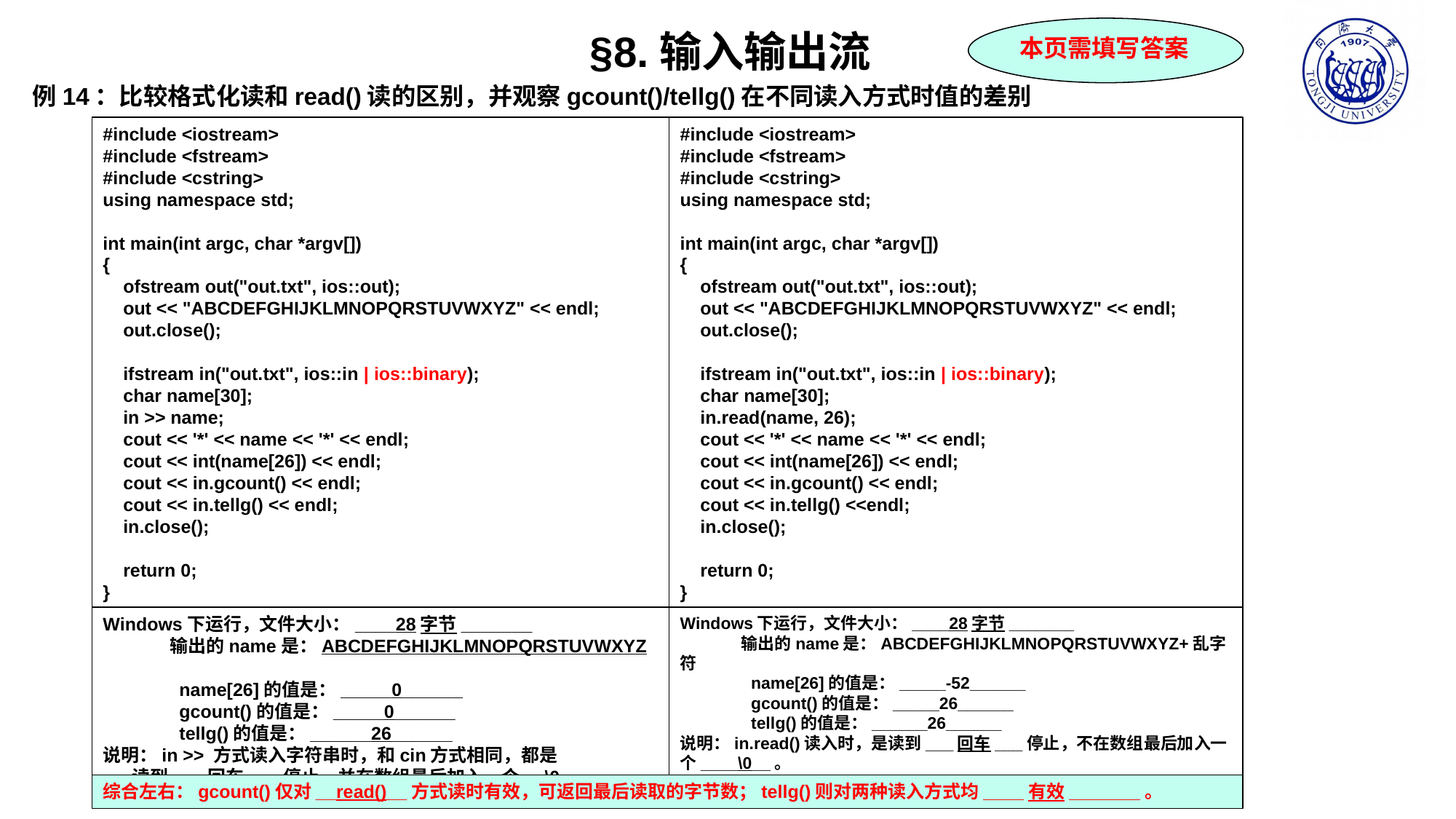

本页需填写答案
§8.输入输出流
例14：比较格式化读和read()读的区别，并观察gcount()/tellg()在不同读入方式时值的差别
#include <iostream>
#include <fstream>
#include <cstring>
using namespace std;

int main(int argc, char *argv[])
{
    ofstream out("out.txt", ios::out);
    out << "ABCDEFGHIJKLMNOPQRSTUVWXYZ" << endl;
    out.close();

    ifstream in("out.txt", ios::in | ios::binary);
    char name[30];
    in >> name;
    cout << '*' << name << '*' << endl;
    cout << int(name[26]) << endl;
    cout << in.gcount() << endl;
    cout << in.tellg() << endl;
    in.close();

    return 0;
}
#include <iostream>
#include <fstream>
#include <cstring>
using namespace std;

int main(int argc, char *argv[])
{
    ofstream out("out.txt", ios::out);
    out << "ABCDEFGHIJKLMNOPQRSTUVWXYZ" << endl;
    out.close();

    ifstream in("out.txt", ios::in | ios::binary);
    char name[30];
    in.read(name, 26);
    cout << '*' << name << '*' << endl;
    cout << int(name[26]) << endl;
    cout << in.gcount() << endl;
    cout << in.tellg() <<endl;
    in.close();

    return 0;
}
Windows下运行，文件大小：____28字节_______
               输出的name是：ABCDEFGHIJKLMNOPQRSTUVWXYZ
               name[26]的值是：_____0______
               gcount()的值是：_____0______
               tellg()的值是：______26______
说明：in >> 方式读入字符串时，和cin方式相同，都是
      读到___回车___停止，并在数组最后加入一个__\0____。

Windows下运行，文件大小：____28字节_______
               输出的name是：ABCDEFGHIJKLMNOPQRSTUVWXYZ+乱字符
               name[26]的值是：_____-52______
               gcount()的值是：_____26______
               tellg()的值是：______26______
说明：in.read()读入时，是读到___回车___停止，不在数组最后加入一个____\0__。

综合左右：gcount()仅对__read()__方式读时有效，可返回最后读取的字节数；tellg()则对两种读入方式均____有效_______。